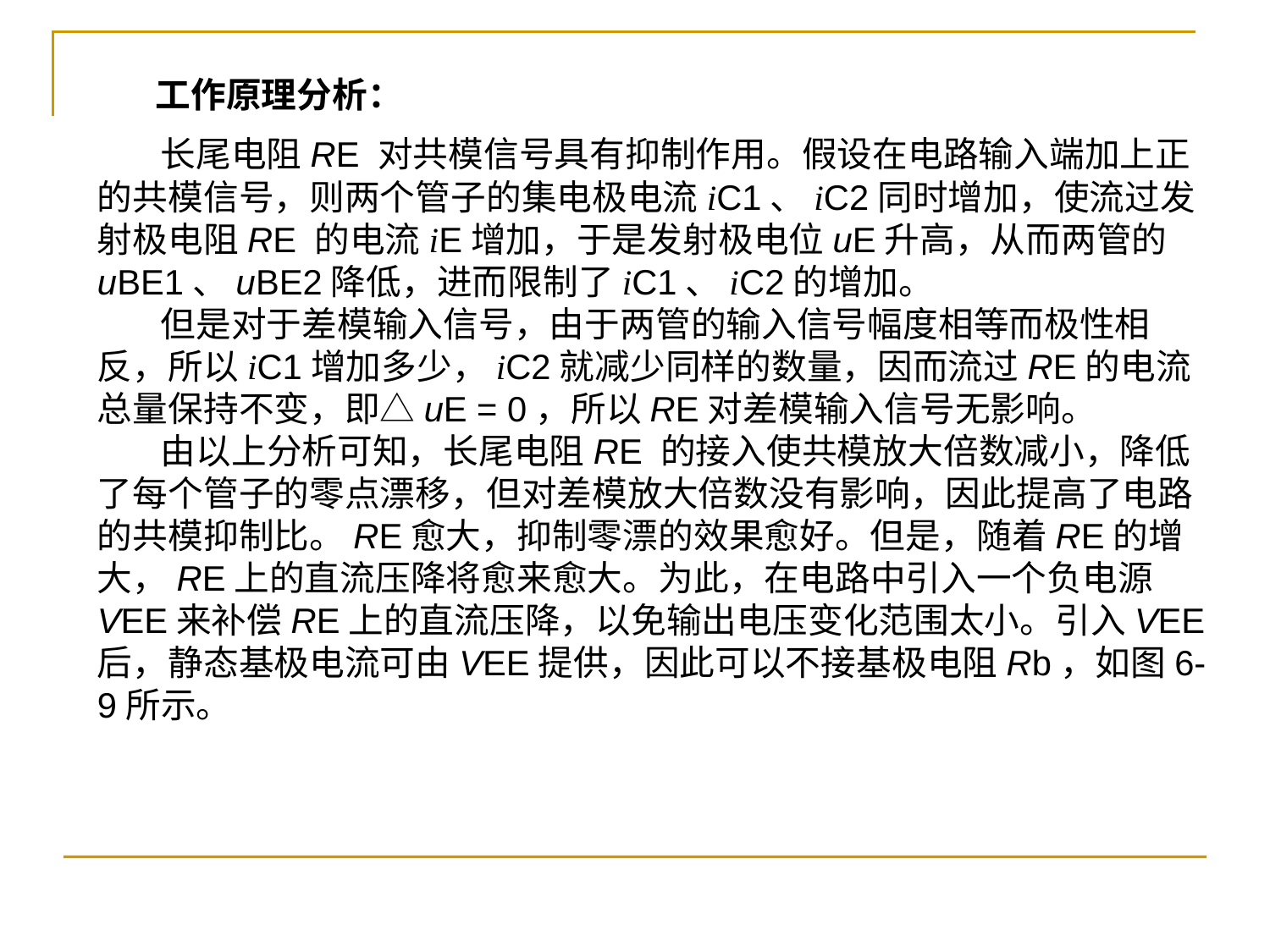

工作原理分析：
       长尾电阻RE 对共模信号具有抑制作用。假设在电路输入端加上正的共模信号，则两个管子的集电极电流iC1、iC2同时增加，使流过发射极电阻RE 的电流iE增加，于是发射极电位uE升高，从而两管的uBE1、uBE2降低，进而限制了iC1、iC2的增加。
       但是对于差模输入信号，由于两管的输入信号幅度相等而极性相反，所以iC1增加多少，iC2就减少同样的数量，因而流过RE的电流总量保持不变，即△uE = 0，所以RE对差模输入信号无影响。
       由以上分析可知，长尾电阻RE 的接入使共模放大倍数减小，降低了每个管子的零点漂移，但对差模放大倍数没有影响，因此提高了电路的共模抑制比。RE愈大，抑制零漂的效果愈好。但是，随着RE的增大，RE上的直流压降将愈来愈大。为此，在电路中引入一个负电源VEE来补偿RE上的直流压降，以免输出电压变化范围太小。引入VEE后，静态基极电流可由VEE提供，因此可以不接基极电阻Rb，如图6-9所示。